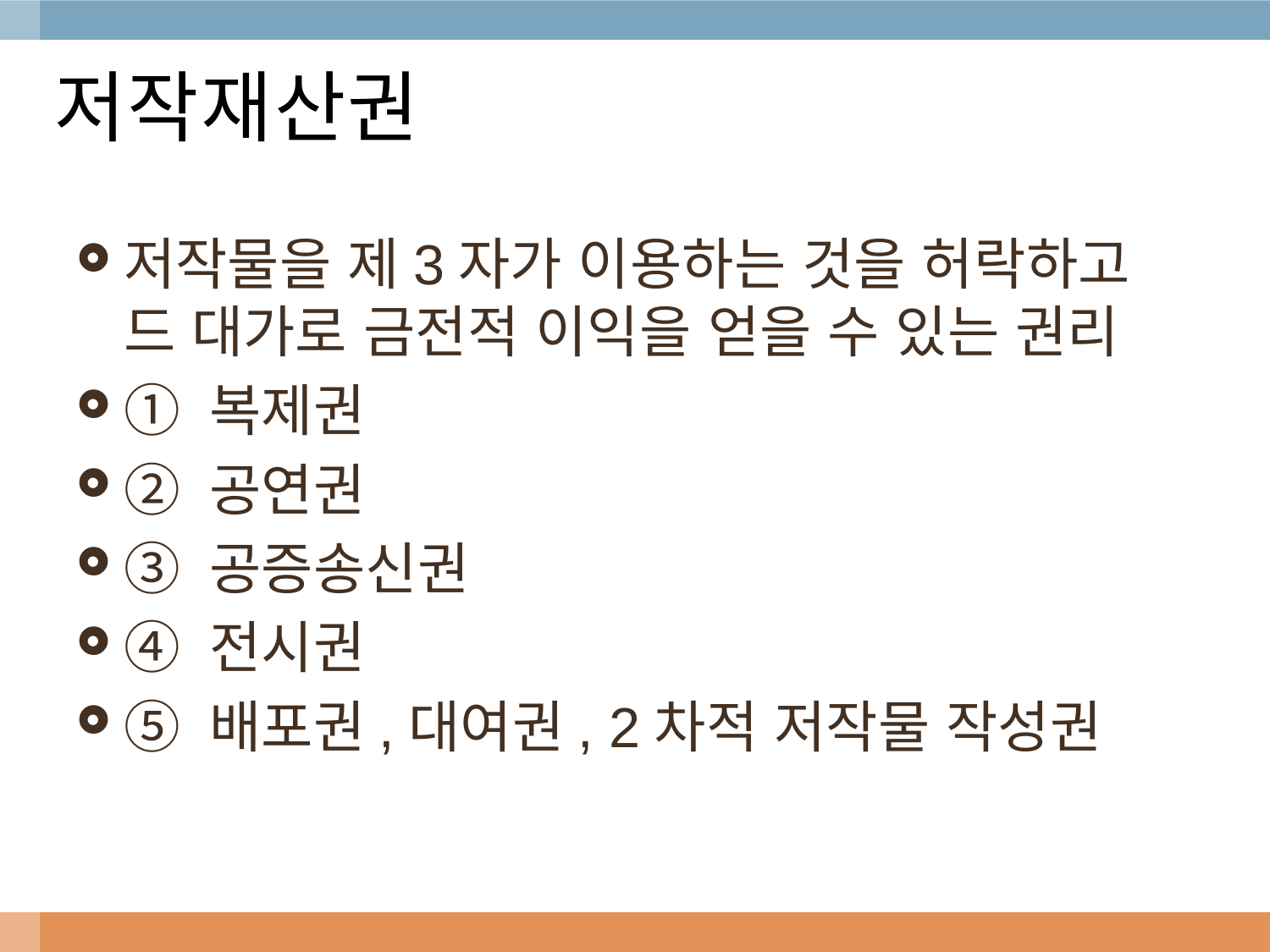

# 저작재산권
저작물을 제3자가 이용하는 것을 허락하고 드 대가로 금전적 이익을 얻을 수 있는 권리
① 복제권
② 공연권
③ 공증송신권
④ 전시권
⑤ 배포권,대여권, 2차적 저작물 작성권